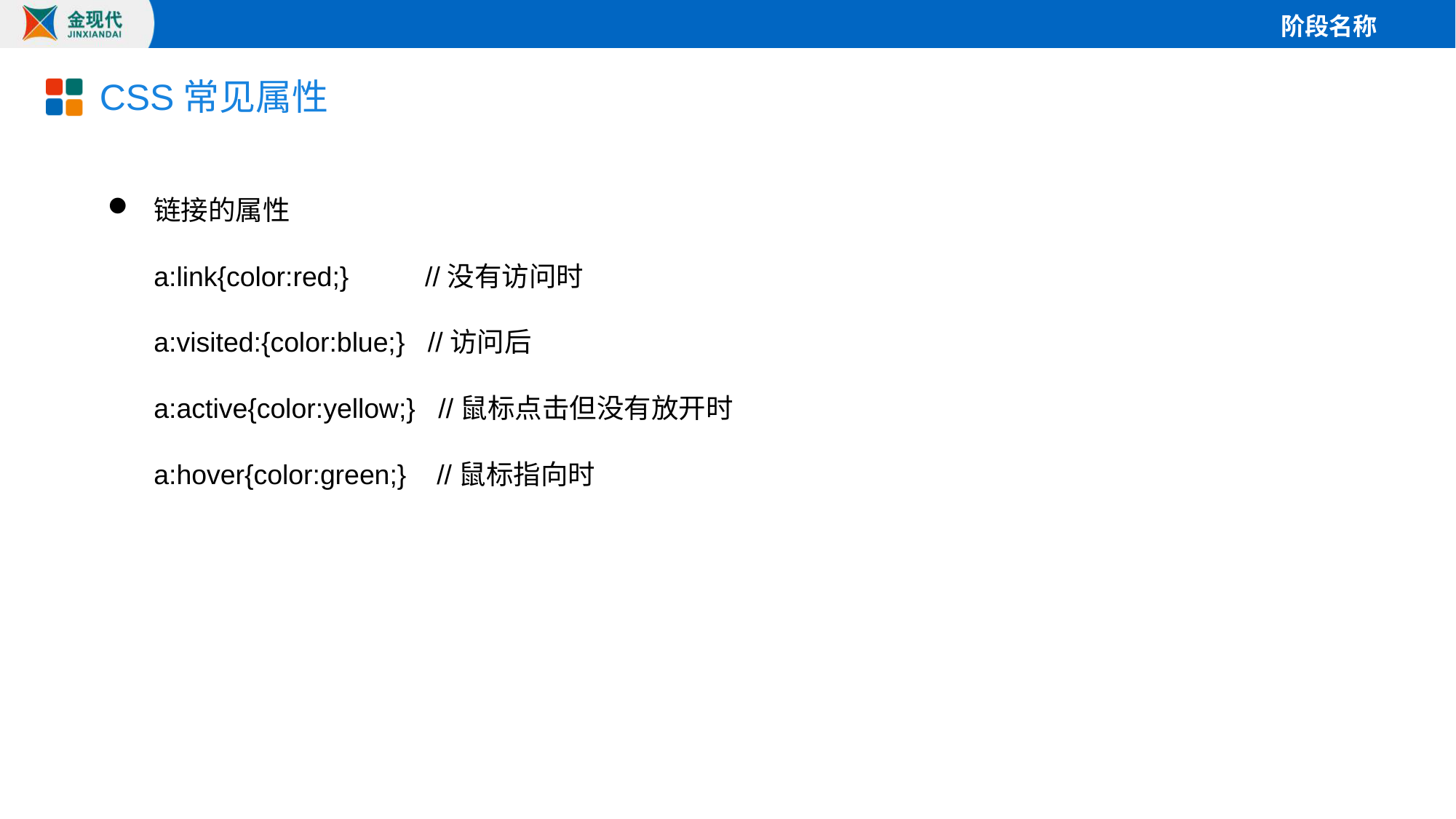

# CSS常见属性
  链接的属性
a:link{color:red;}          //没有访问时
a:visited:{color:blue;}   //访问后
a:active{color:yellow;}   //鼠标点击但没有放开时
a:hover{color:green;}    //鼠标指向时